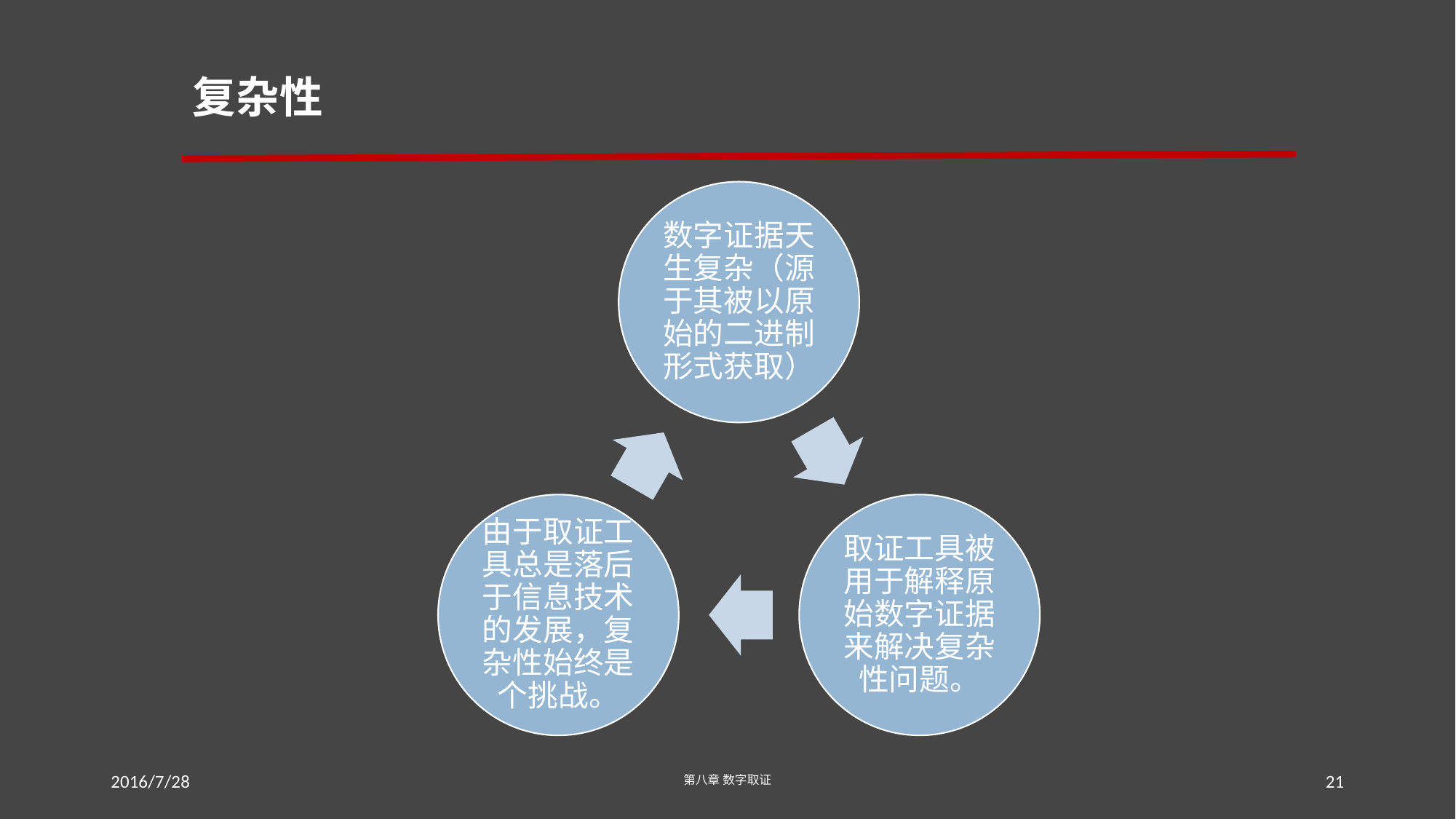

# 复杂性
数字证据天生复杂（源于其被以原始的二进制形式获取）

取证工具被用于解释原始数字证据来解决复杂性问题。

由于取证工具总是落后于信息技术的发展，复杂性始终是个挑战。

2016/7/28
第八章 数字取证
21